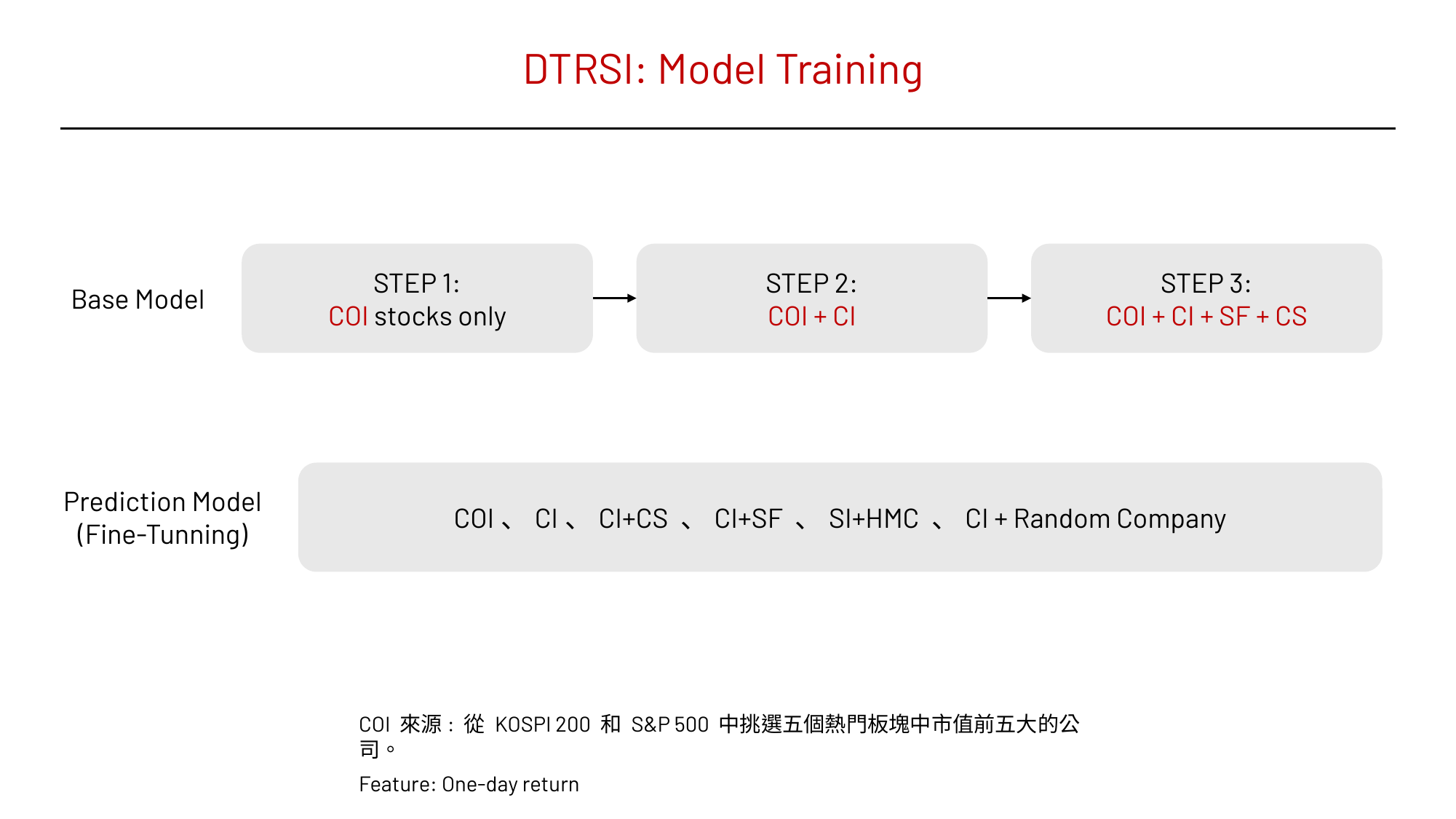

DTRSI: Model Training
STEP 1:
COI stocks only
STEP 2:
COI + CI
STEP 3:
COI + CI + SF + CS
Base Model
COI、CI、CI+CS 、CI+SF 、SI+HMC 、CI + Random Company
Prediction Model
(Fine-Tunning)
COI 來源: 從 KOSPI 200 和 S&P 500 中挑選五個熱門板塊中市值前五大的公司。

Feature: One-day return